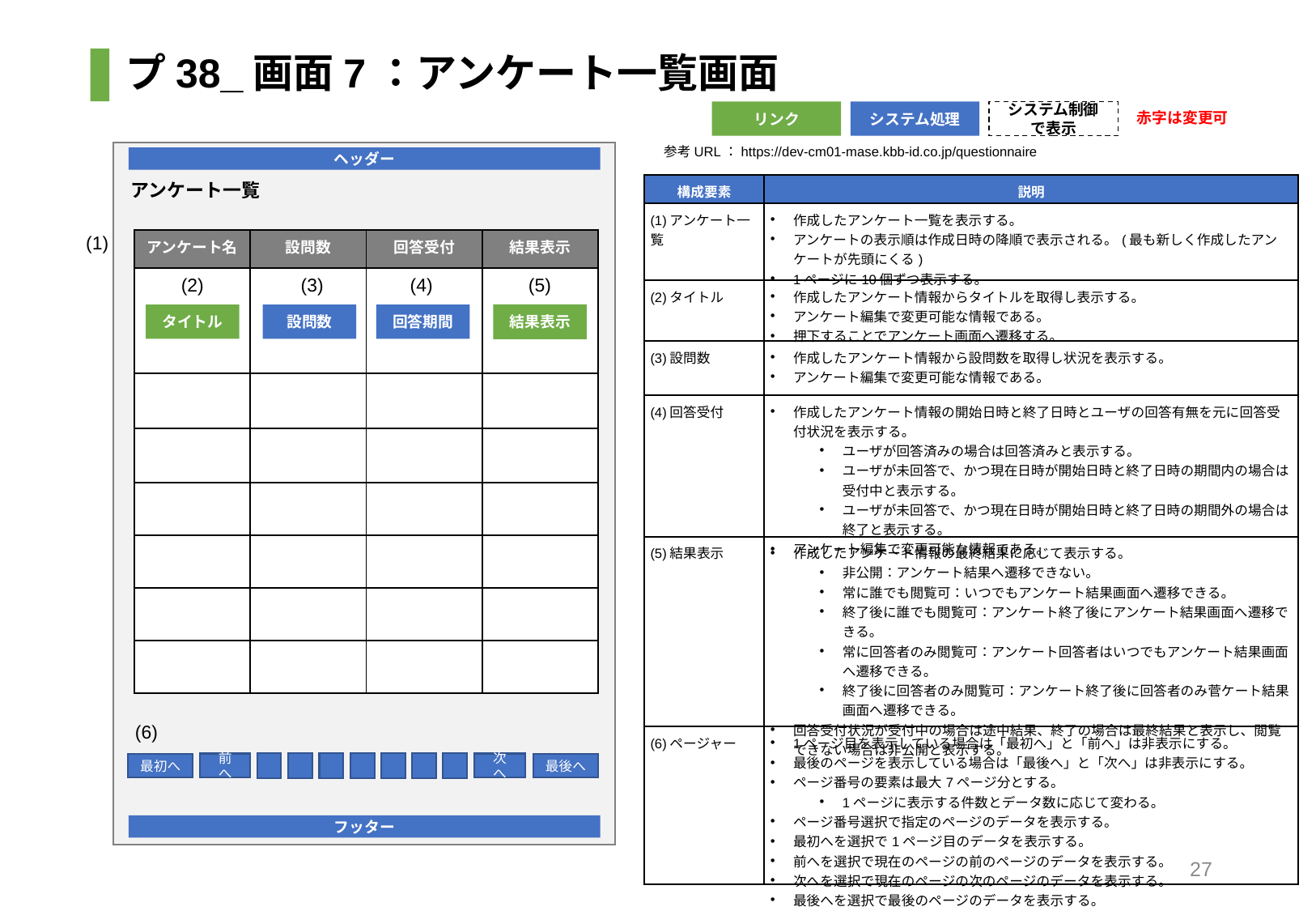

# プ38_画面7：アンケート一覧画面
赤字は変更可
リンク
システム処理
システム制御で表示
参考URL：https://dev-cm01-mase.kbb-id.co.jp/questionnaire

ヘッダー
アンケート一覧
| 構成要素 | 説明 |
| --- | --- |
| (1)アンケート一覧 | 作成したアンケート一覧を表示する。 アンケートの表示順は作成日時の降順で表示される。(最も新しく作成したアンケートが先頭にくる) 1ページに10個ずつ表示する。 |
| (2)タイトル | 作成したアンケート情報からタイトルを取得し表示する。 アンケート編集で変更可能な情報である。 押下することでアンケート画面へ遷移する。 |
| (3)設問数 | 作成したアンケート情報から設問数を取得し状況を表示する。 アンケート編集で変更可能な情報である。 |
| (4)回答受付 | 作成したアンケート情報の開始日時と終了日時とユーザの回答有無を元に回答受付状況を表示する。 ユーザが回答済みの場合は回答済みと表示する。 ユーザが未回答で、かつ現在日時が開始日時と終了日時の期間内の場合は受付中と表示する。 ユーザが未回答で、かつ現在日時が開始日時と終了日時の期間外の場合は終了と表示する。 アンケート編集で変更可能な情報である。 |
| (5)結果表示 | 作成したアンケート情報の最終結果に応じて表示する。 非公開：アンケート結果へ遷移できない。 常に誰でも閲覧可：いつでもアンケート結果画面へ遷移できる。 終了後に誰でも閲覧可：アンケート終了後にアンケート結果画面へ遷移できる。 常に回答者のみ閲覧可：アンケート回答者はいつでもアンケート結果画面へ遷移できる。 終了後に回答者のみ閲覧可：アンケート終了後に回答者のみ菅ケート結果画面へ遷移できる。 回答受付状況が受付中の場合は途中結果、終了の場合は最終結果と表示し、閲覧できない場合は非公開と表示する。 |
| (6)ページャー | 1ページ目を表示している場合は「最初へ」と「前へ」は非表示にする。 最後のページを表示している場合は「最後へ」と「次へ」は非表示にする。 ページ番号の要素は最大7ページ分とする。 1ページに表示する件数とデータ数に応じて変わる。 ページ番号選択で指定のページのデータを表示する。 最初へを選択で1ページ目のデータを表示する。 前へを選択で現在のページの前のページのデータを表示する。 次へを選択で現在のページの次のページのデータを表示する。 最後へを選択で最後のページのデータを表示する。 |
(1)
| アンケート名 | 設問数 | 回答受付 | 結果表示 |
| --- | --- | --- | --- |
|  |  |  |  |
|  |  |  |  |
|  |  |  |  |
|  |  |  |  |
|  |  |  |  |
|  |  |  |  |
|  |  |  |  |
(2)
(3)
(4)
(5)
結果表示
タイトル
設問数
回答期間
(6)

前へ
次へ
最初へ
最後へ
フッター
27